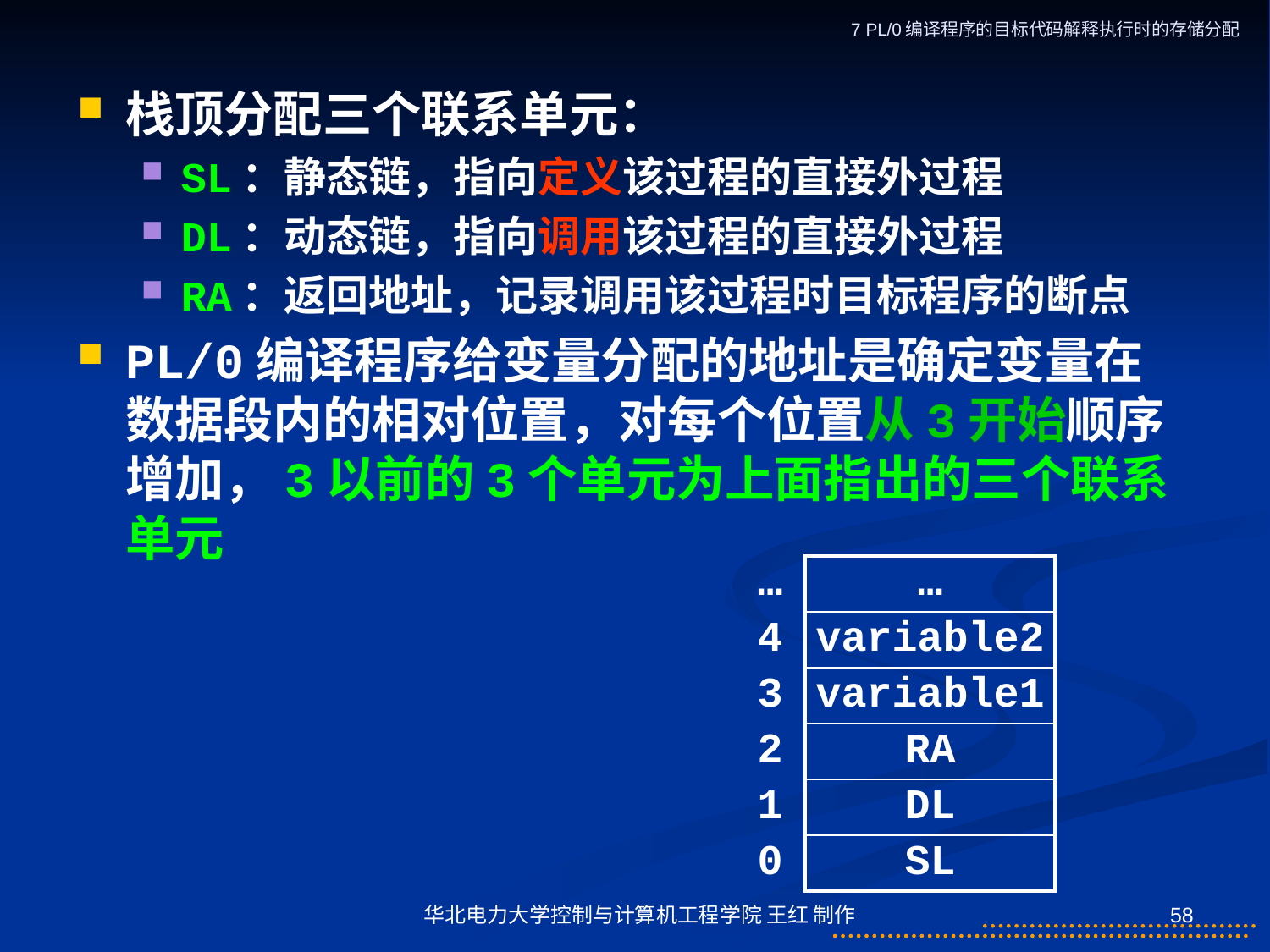

7 PL/0编译程序的目标代码解释执行时的存储分配
栈顶分配三个联系单元：
SL：静态链，指向定义该过程的直接外过程
DL：动态链，指向调用该过程的直接外过程
RA：返回地址，记录调用该过程时目标程序的断点
PL/0编译程序给变量分配的地址是确定变量在数据段内的相对位置，对每个位置从3开始顺序增加，3以前的3个单元为上面指出的三个联系单元
| … | … |
| --- | --- |
| 4 | variable2 |
| 3 | variable1 |
| 2 | RA |
| 1 | DL |
| 0 | SL |
华北电力大学控制与计算机工程学院 王红 制作
58